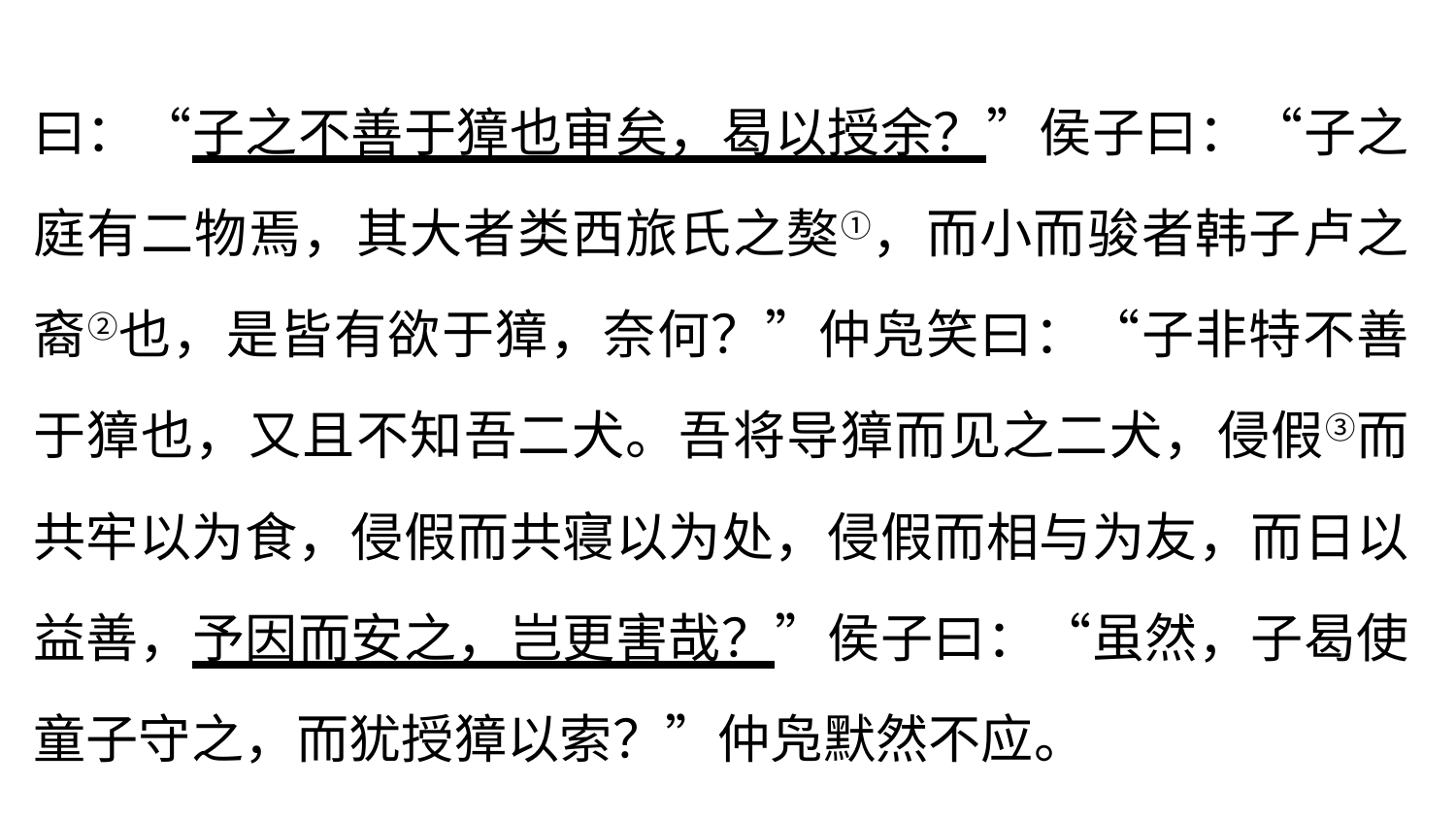

曰：“子之不善于獐也审矣，曷以授余？”侯子曰：“子之庭有二物焉，其大者类西旅氏之獒①，而小而骏者韩子卢之裔②也，是皆有欲于獐，奈何？”仲凫笑曰：“子非特不善于獐也，又且不知吾二犬。吾将导獐而见之二犬，侵假③而共牢以为食，侵假而共寝以为处，侵假而相与为友，而日以益善，予因而安之，岂更害哉？”侯子曰：“虽然，子曷使童子守之，而犹授獐以索？”仲凫默然不应。